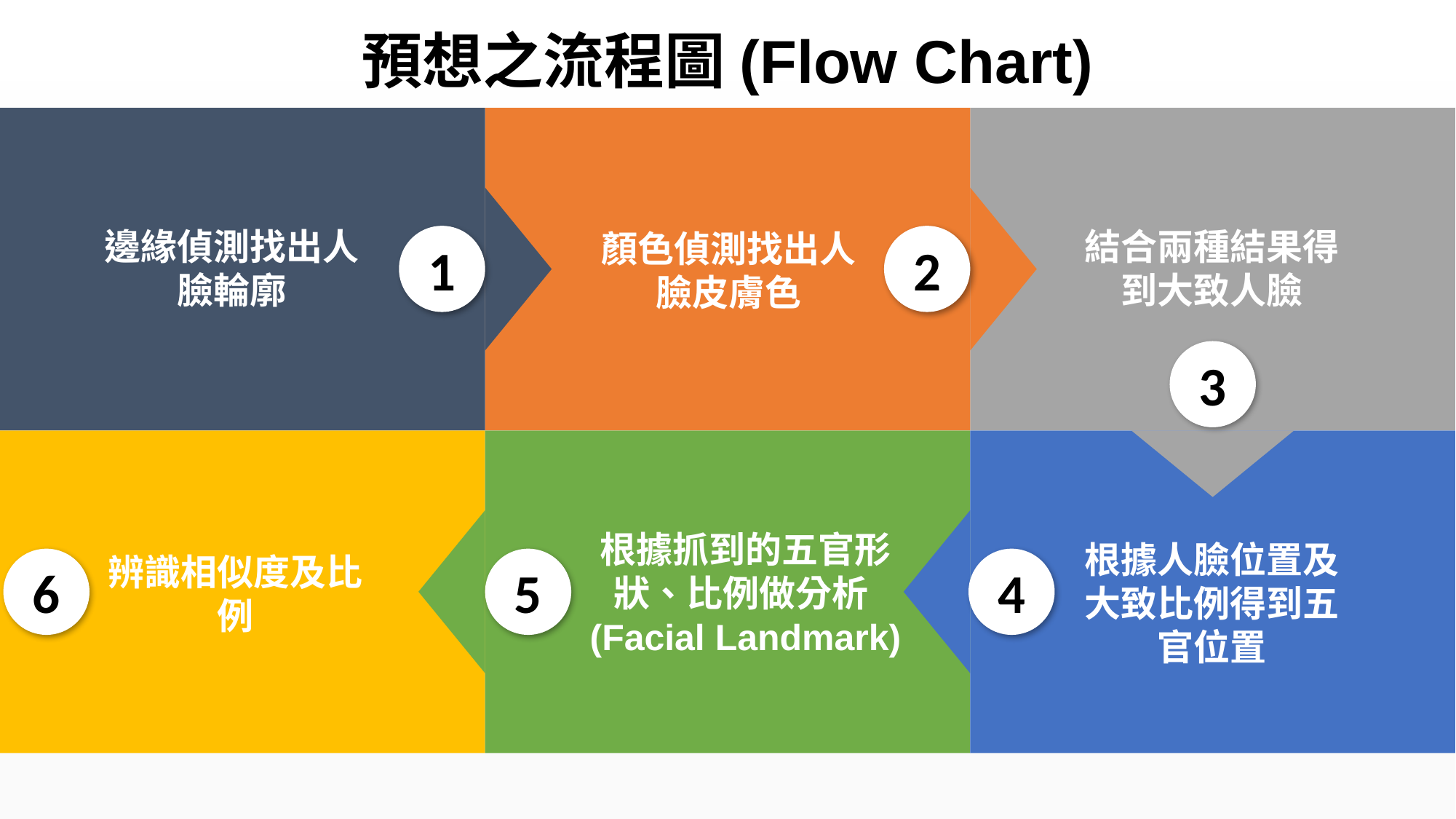

# 預想之流程圖(Flow Chart)

結合兩種結果得到大致人臉
邊緣偵測找出人臉輪廓
顏色偵測找出人臉皮膚色
1
2
3

根據抓到的五官形狀、比例做分析(Facial Landmark)
根據人臉位置及大致比例得到五官位置
辨識相似度及比例
6
5
4